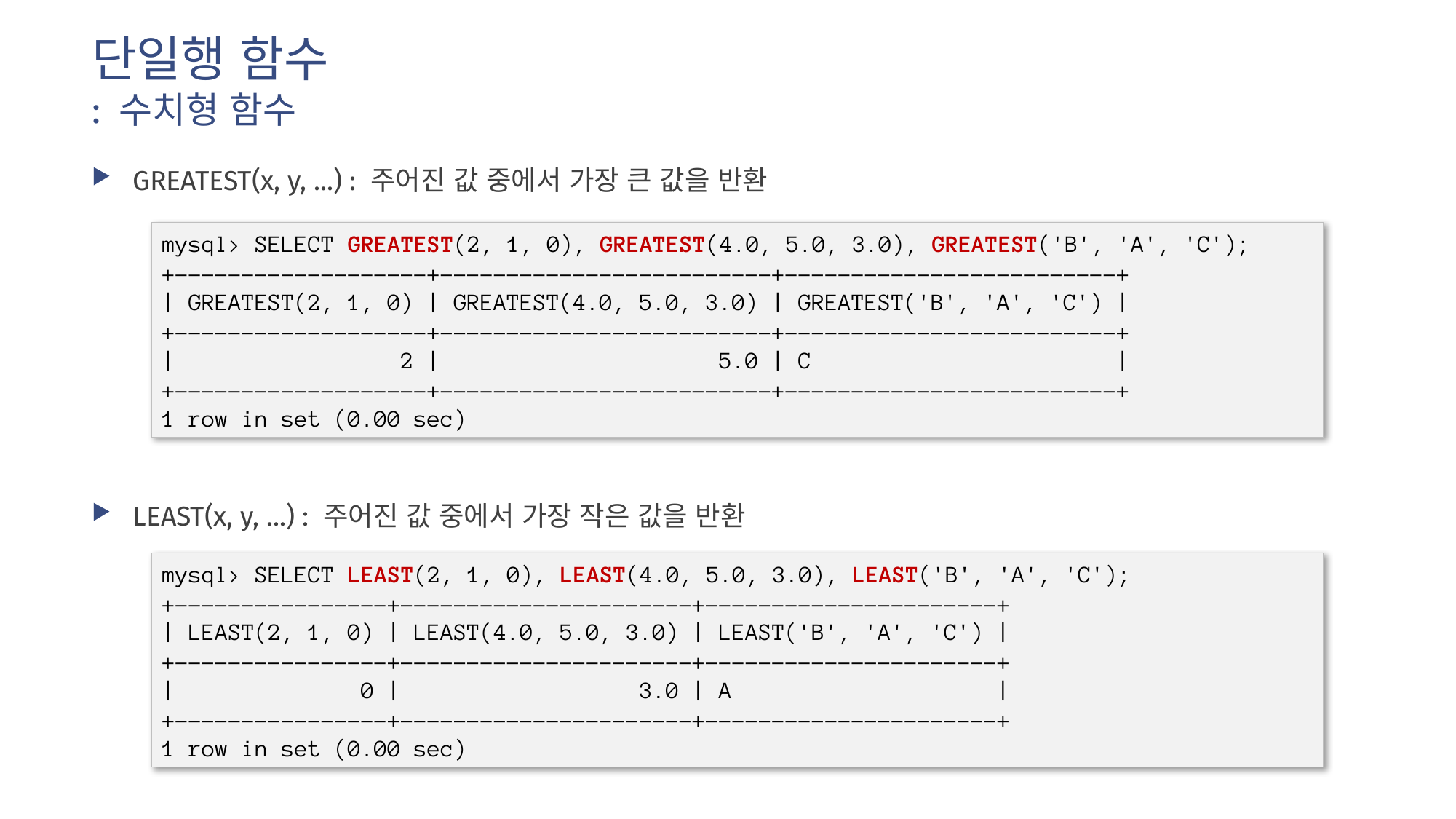

# 단일행 함수 : 수치형 함수
GREATEST(x, y, ...) : 주어진 값 중에서 가장 큰 값을 반환

LEAST(x, y, ...) : 주어진 값 중에서 가장 작은 값을 반환
mysql> SELECT GREATEST(2, 1, 0), GREATEST(4.0, 5.0, 3.0), GREATEST('B', 'A', 'C');
+-------------------+-------------------------+-------------------------+
| GREATEST(2, 1, 0) | GREATEST(4.0, 5.0, 3.0) | GREATEST('B', 'A', 'C') |
+-------------------+-------------------------+-------------------------+
|                 2 |                     5.0 | C                       |
+-------------------+-------------------------+-------------------------+
1 row in set (0.00 sec)
mysql> SELECT LEAST(2, 1, 0), LEAST(4.0, 5.0, 3.0), LEAST('B', 'A', 'C');
+----------------+----------------------+----------------------+
| LEAST(2, 1, 0) | LEAST(4.0, 5.0, 3.0) | LEAST('B', 'A', 'C') |
+----------------+----------------------+----------------------+
|              0 |                  3.0 | A                    |
+----------------+----------------------+----------------------+
1 row in set (0.00 sec)